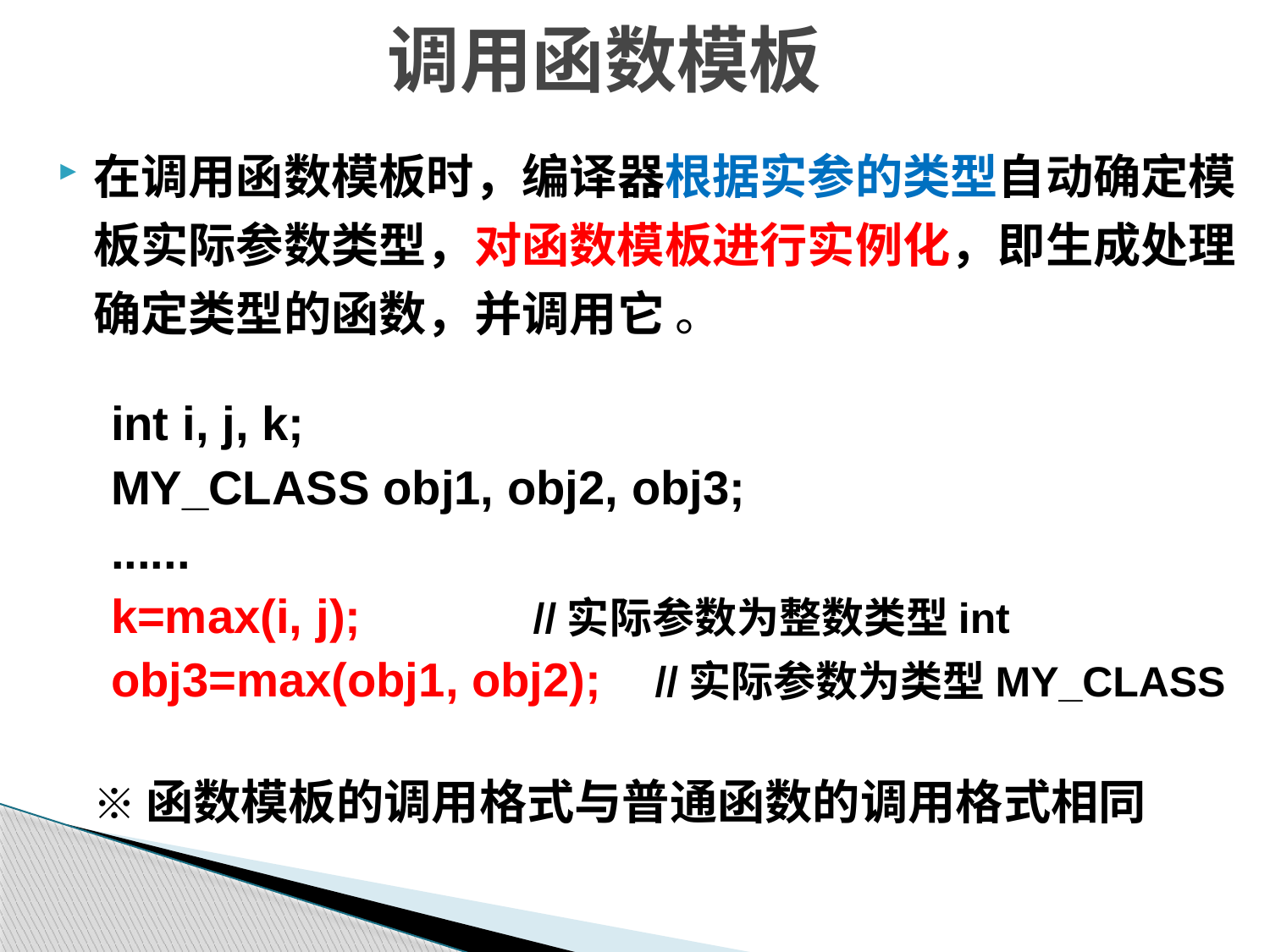

# 调用函数模板
在调用函数模板时，编译器根据实参的类型自动确定模板实际参数类型，对函数模板进行实例化，即生成处理确定类型的函数，并调用它 。

    int i, j, k;
    MY_CLASS obj1, obj2, obj3;
    ......
    k=max(i, j);    	     //实际参数为整数类型int
    obj3=max(obj1, obj2);    //实际参数为类型MY_CLASS

	※函数模板的调用格式与普通函数的调用格式相同